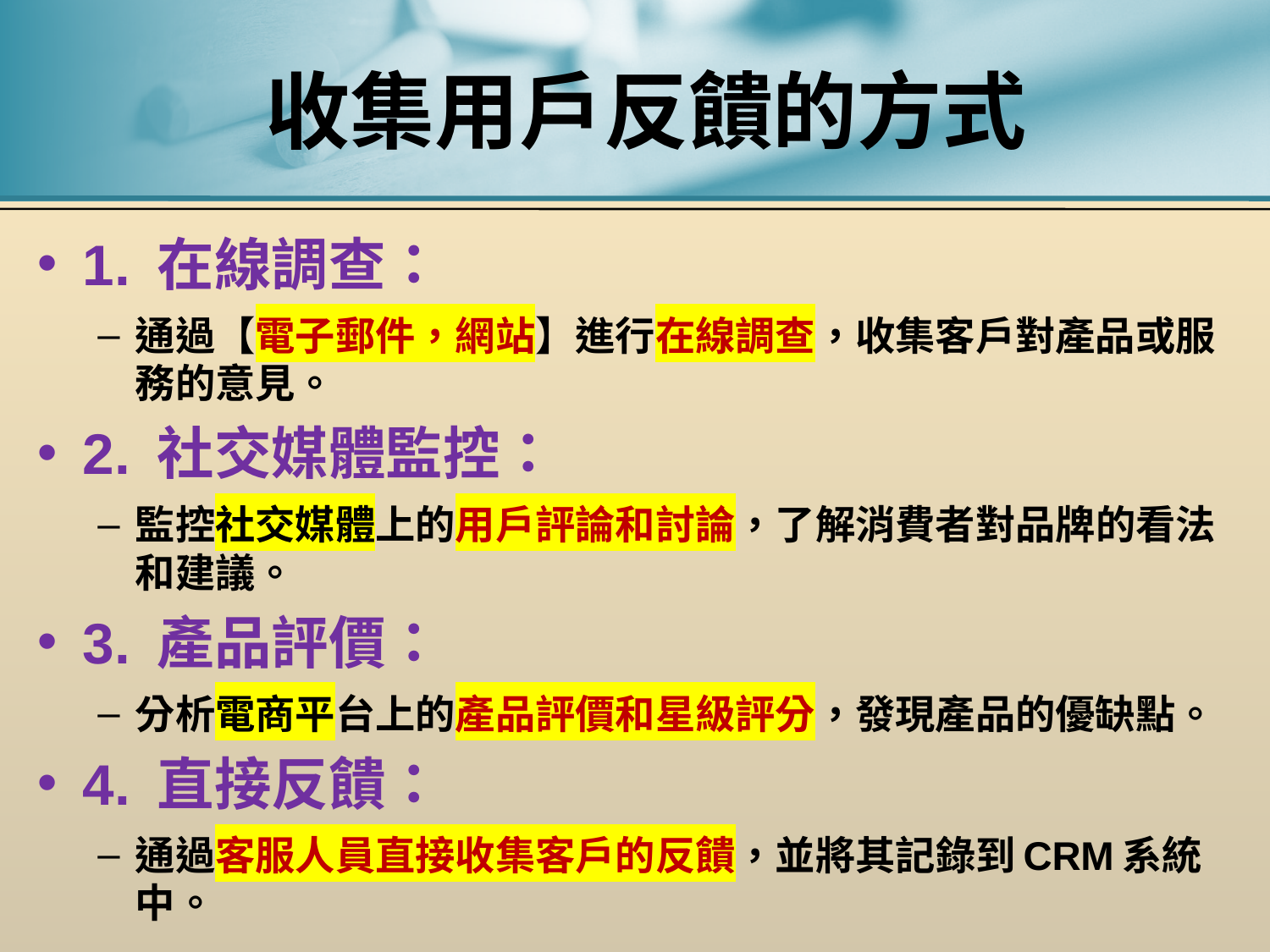

# 收集用戶反饋的方式
1. 在線調查：
通過【電子郵件，網站】進行在線調查，收集客戶對產品或服務的意見。
2. 社交媒體監控：
監控社交媒體上的用戶評論和討論，了解消費者對品牌的看法和建議。
3. 產品評價：
分析電商平台上的產品評價和星級評分，發現產品的優缺點。
4. 直接反饋：
通過客服人員直接收集客戶的反饋，並將其記錄到CRM系統中。